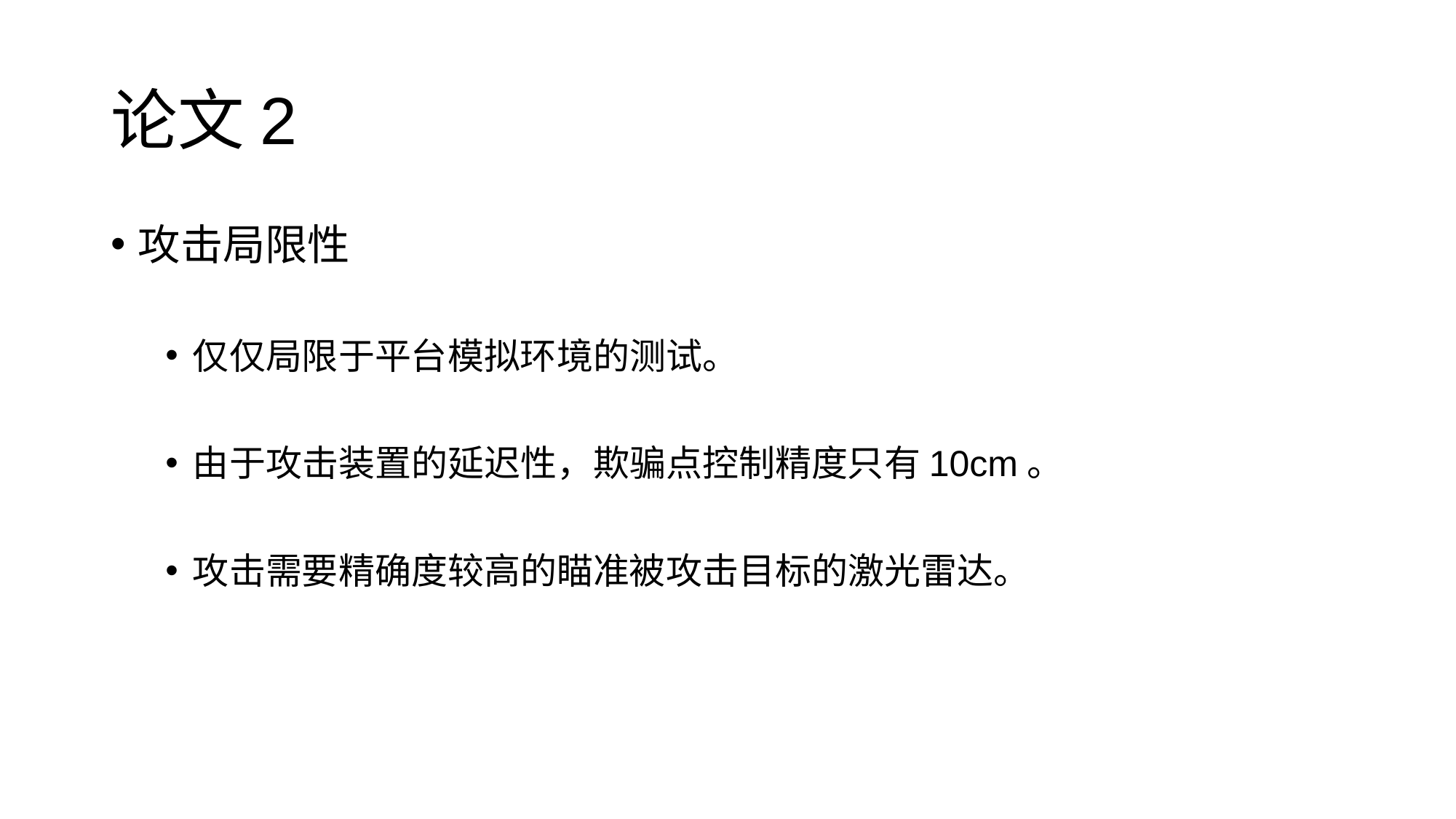

# 论文2
攻击局限性

仅仅局限于平台模拟环境的测试。

由于攻击装置的延迟性，欺骗点控制精度只有10cm。

攻击需要精确度较高的瞄准被攻击目标的激光雷达。